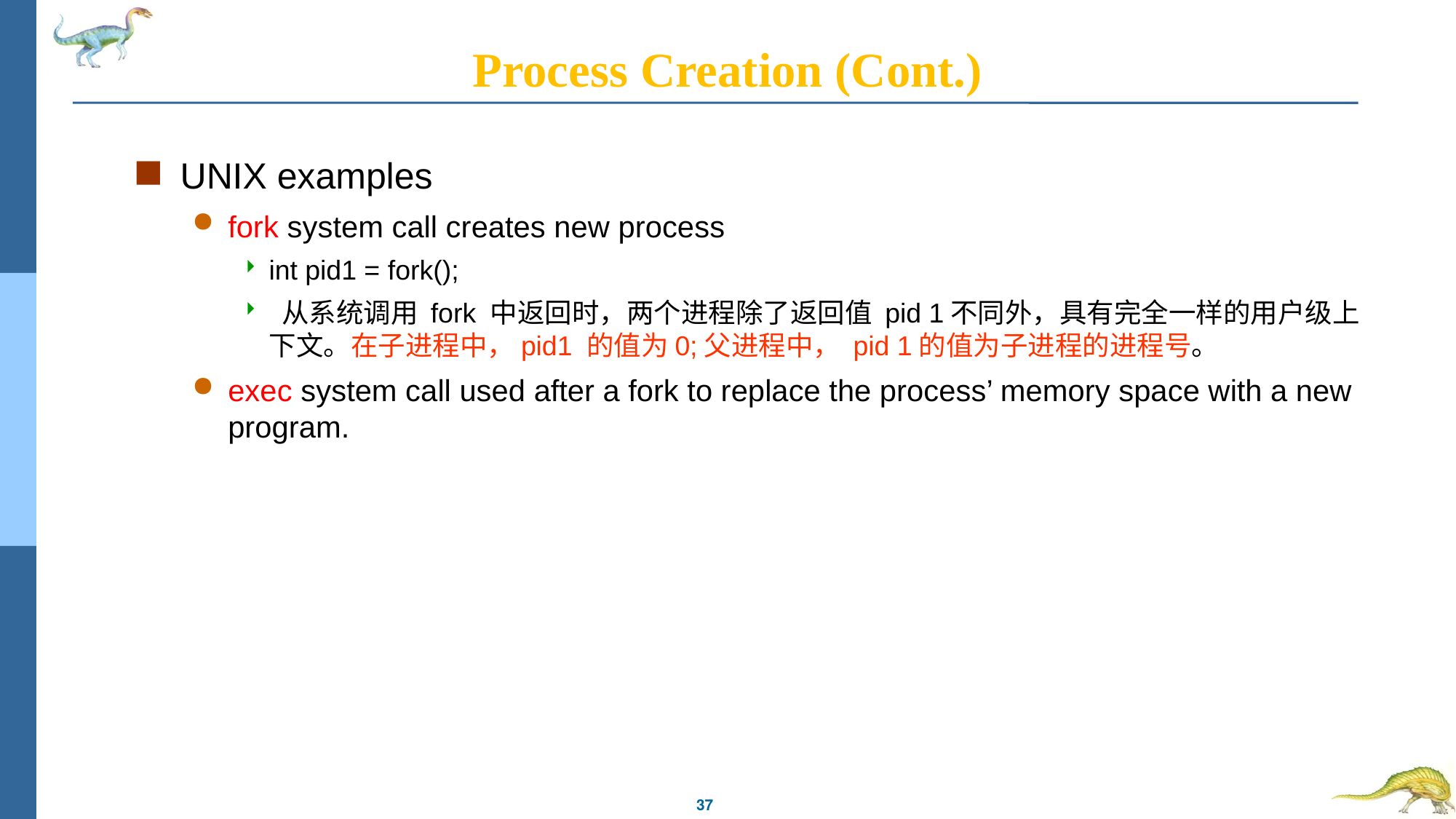

# Process Creation (Cont.)
UNIX examples
fork system call creates new process
int pid1 = fork();
 从系统调用 fork 中返回时，两个进程除了返回值 pid 1不同外，具有完全一样的用户级上下文。在子进程中，pid1 的值为0;父进程中， pid 1的值为子进程的进程号。
exec system call used after a fork to replace the process’ memory space with a new program.